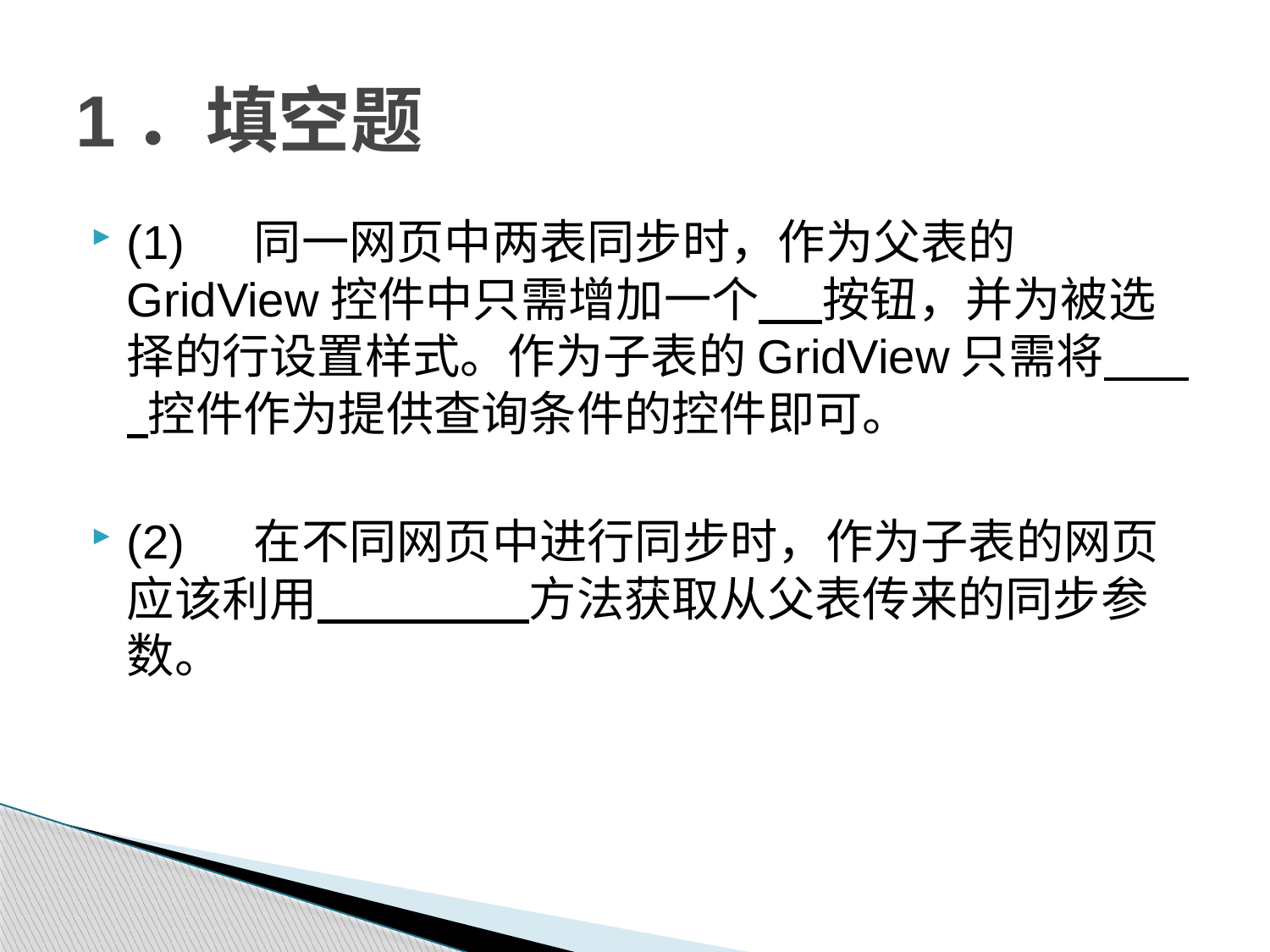

# 1．填空题
(1)	同一网页中两表同步时，作为父表的GridView控件中只需增加一个      按钮，并为被选择的行设置样式。作为子表的GridView只需将           控件作为提供查询条件的控件即可。

(2)	在不同网页中进行同步时，作为子表的网页应该利用                    方法获取从父表传来的同步参数。